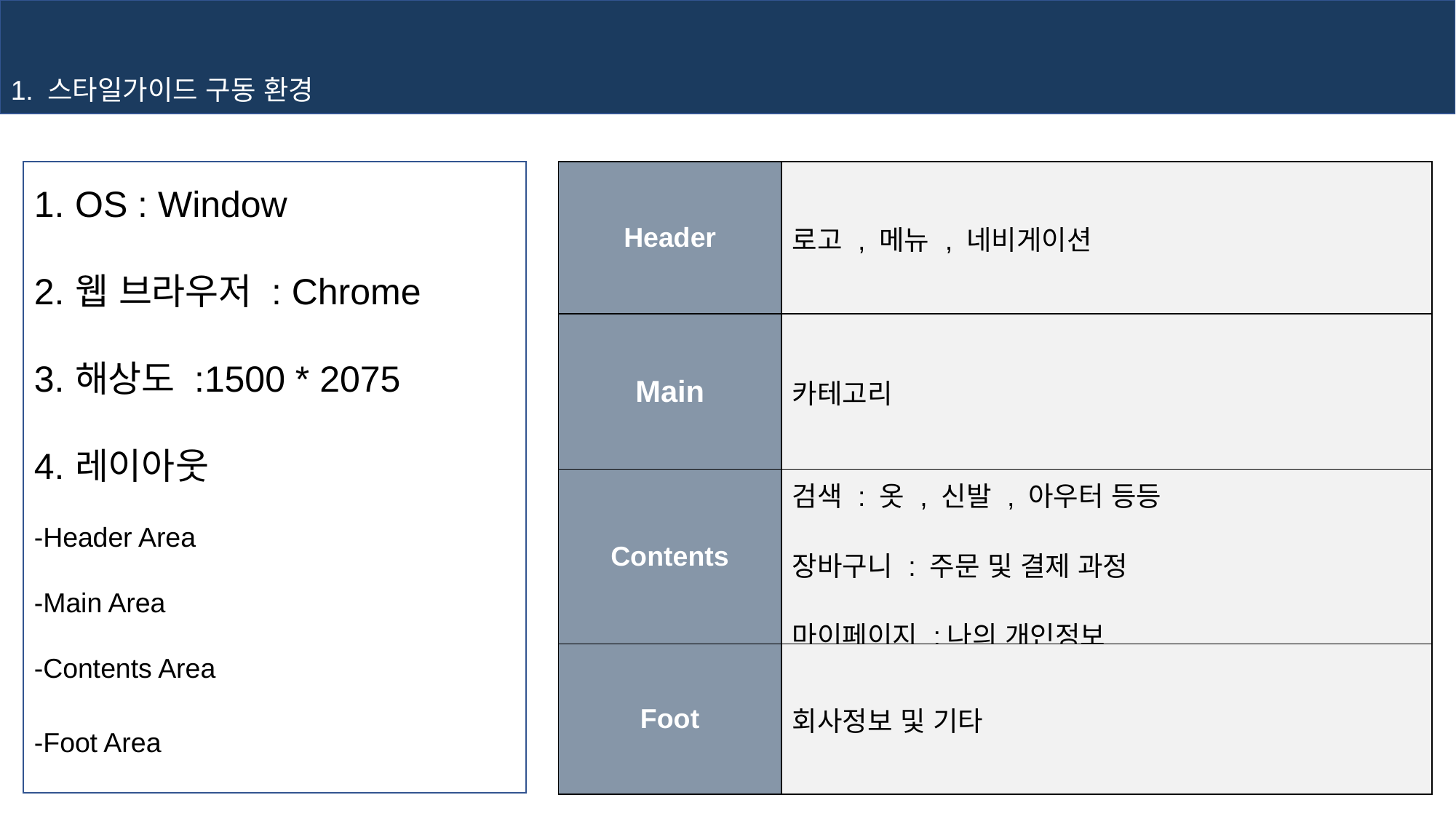

1. 스타일가이드 구동 환경

OS : Window

웹 브라우저 : Chrome

해상도 :1500 * 2075

레이아웃

-Header Area

-Main Area

-Contents Area

-Foot Area
| Header | 로고 , 메뉴 , 네비게이션 |
| --- | --- |
| Main | 카테고리 |
| Contents | 검색 : 옷 , 신발 , 아우터 등등 장바구니 : 주문 및 결제 과정 마이페이지 :나의 개인정보 |
| Foot | 회사정보 및 기타 |